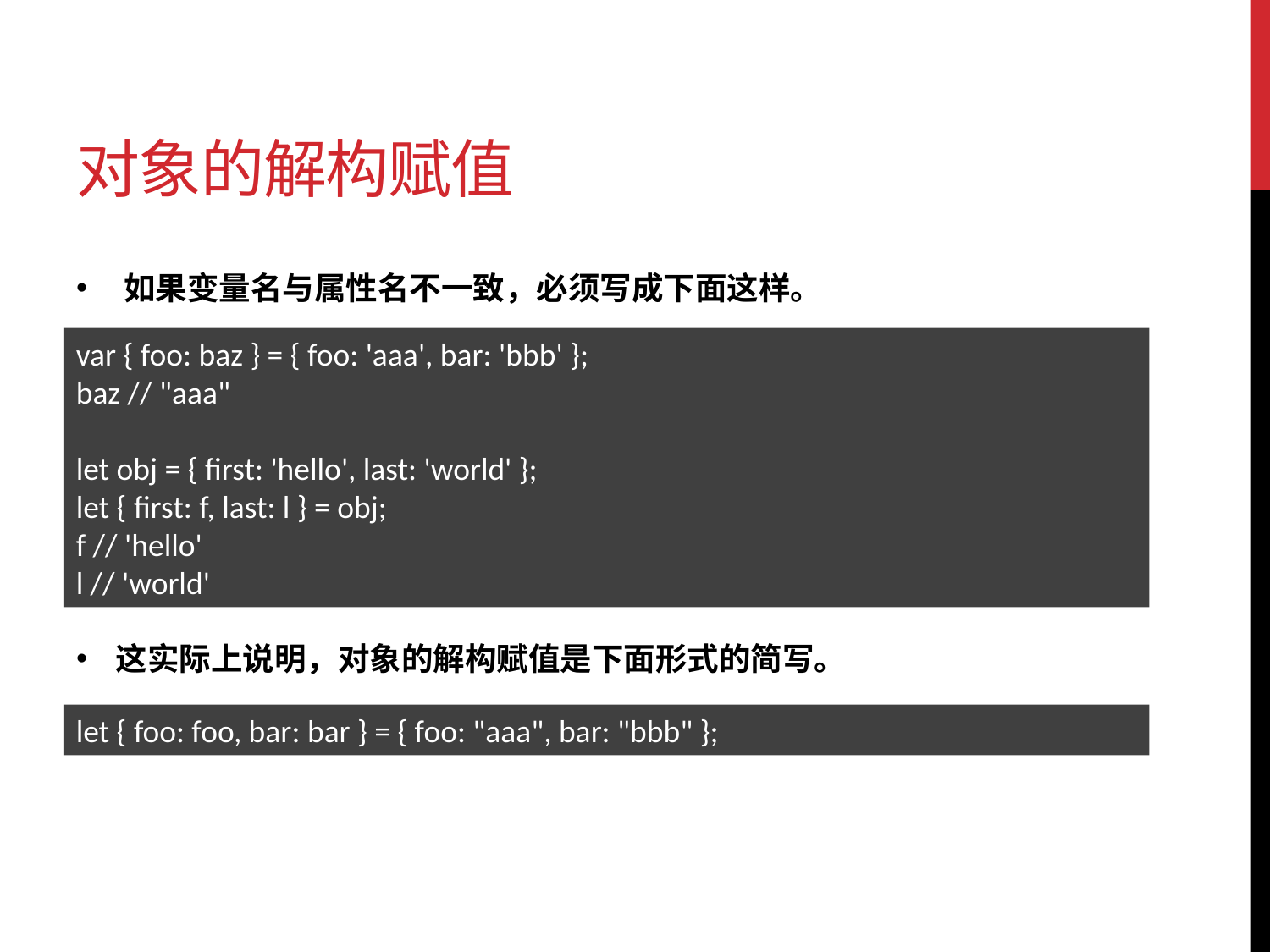

# 对象的解构赋值
如果变量名与属性名不一致，必须写成下面这样。

这实际上说明，对象的解构赋值是下面形式的简写。

var { foo: baz } = { foo: 'aaa', bar: 'bbb' };
baz // "aaa"

let obj = { first: 'hello', last: 'world' };
let { first: f, last: l } = obj;
f // 'hello'
l // 'world'
let { foo: foo, bar: bar } = { foo: "aaa", bar: "bbb" };